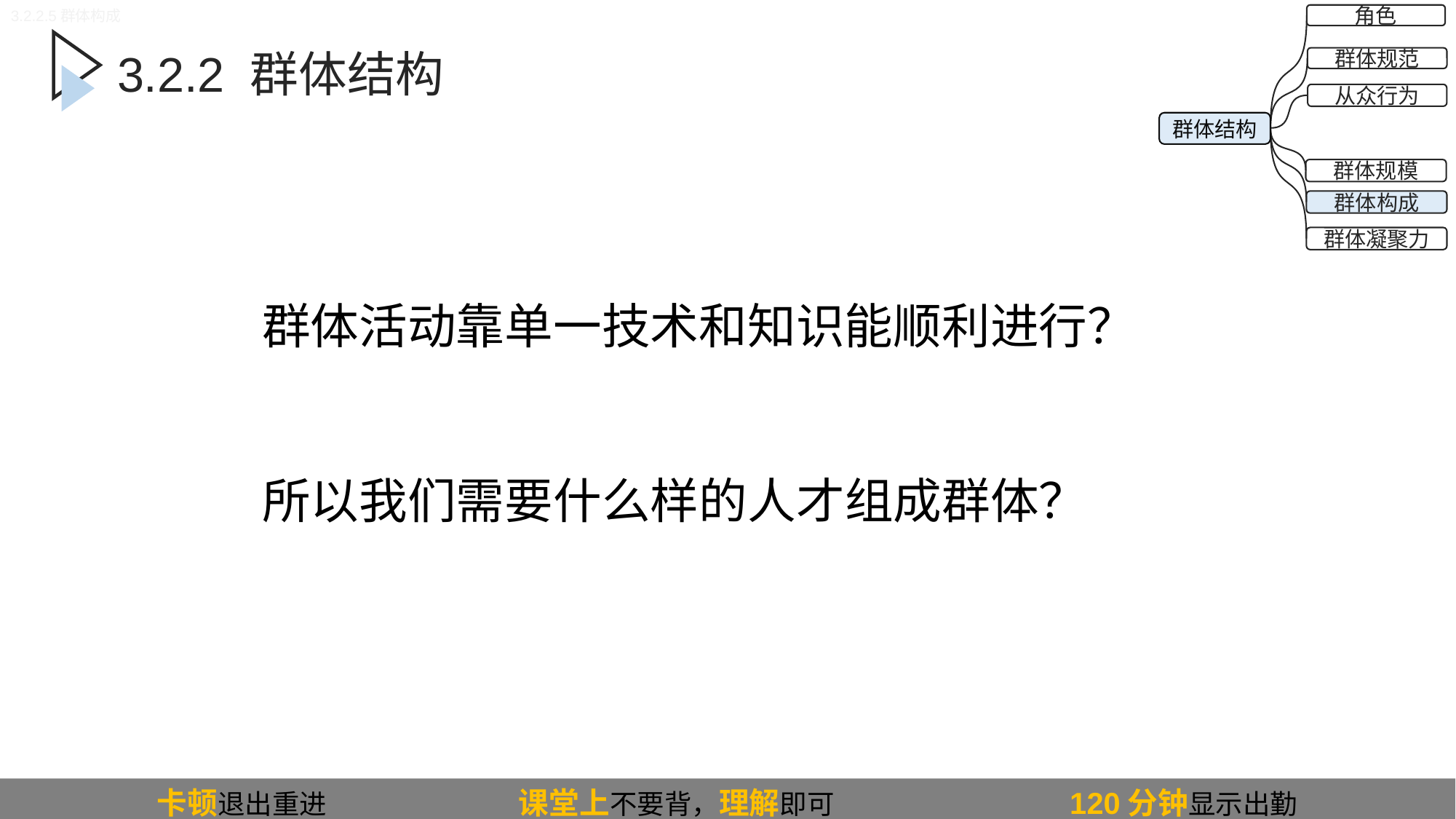

3.2.2.5群体构成
角色
群体规范
从众行为
群体规模
群体构成
群体凝聚力
群体结构
3.2.2 群体结构
群体活动靠单一技术和知识能顺利进行？

所以我们需要什么样的人才组成群体？